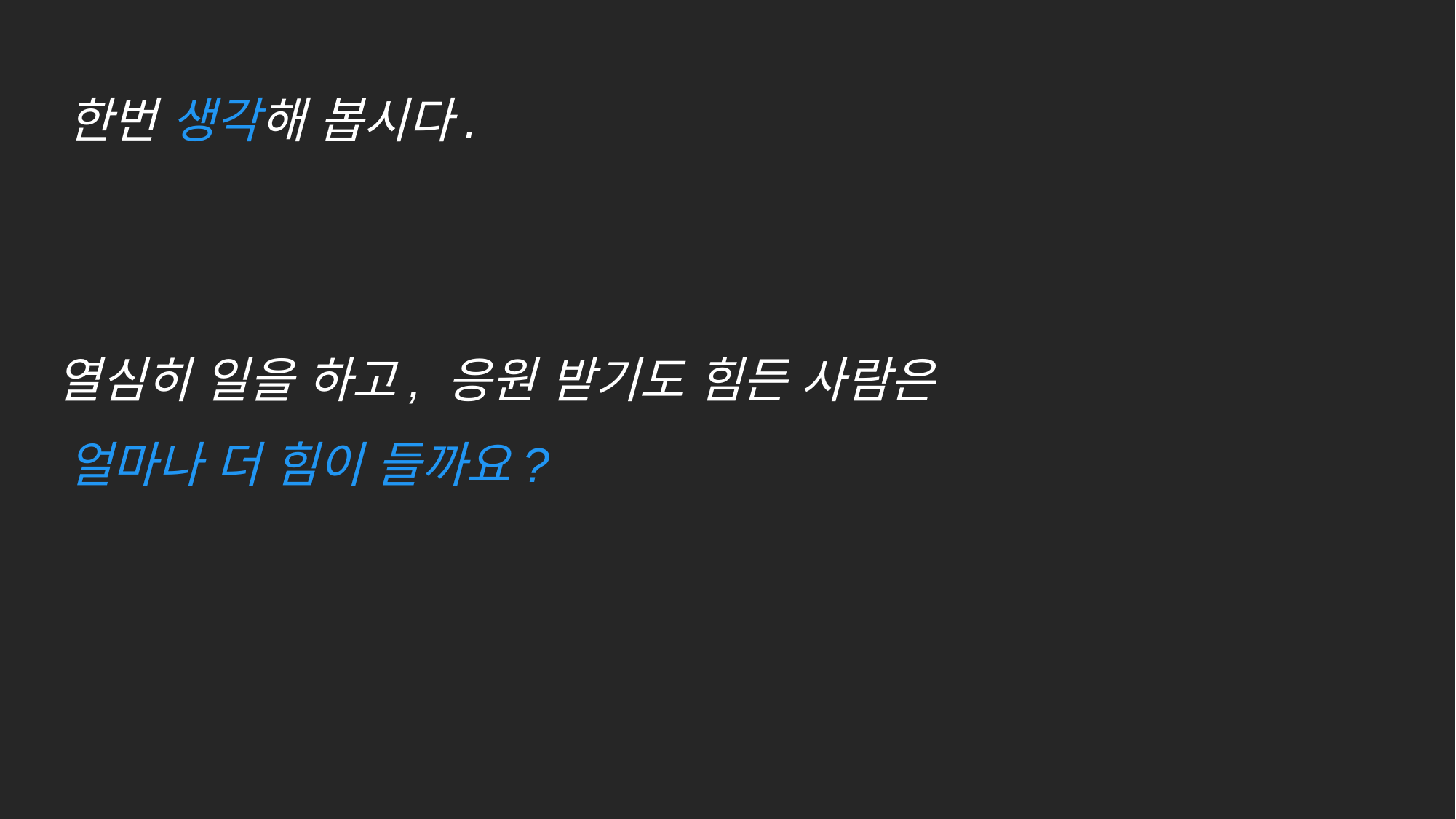

한번 생각해 봅시다.
열심히 일을 하고, 응원 받기도 힘든 사람은
얼마나 더 힘이 들까요?